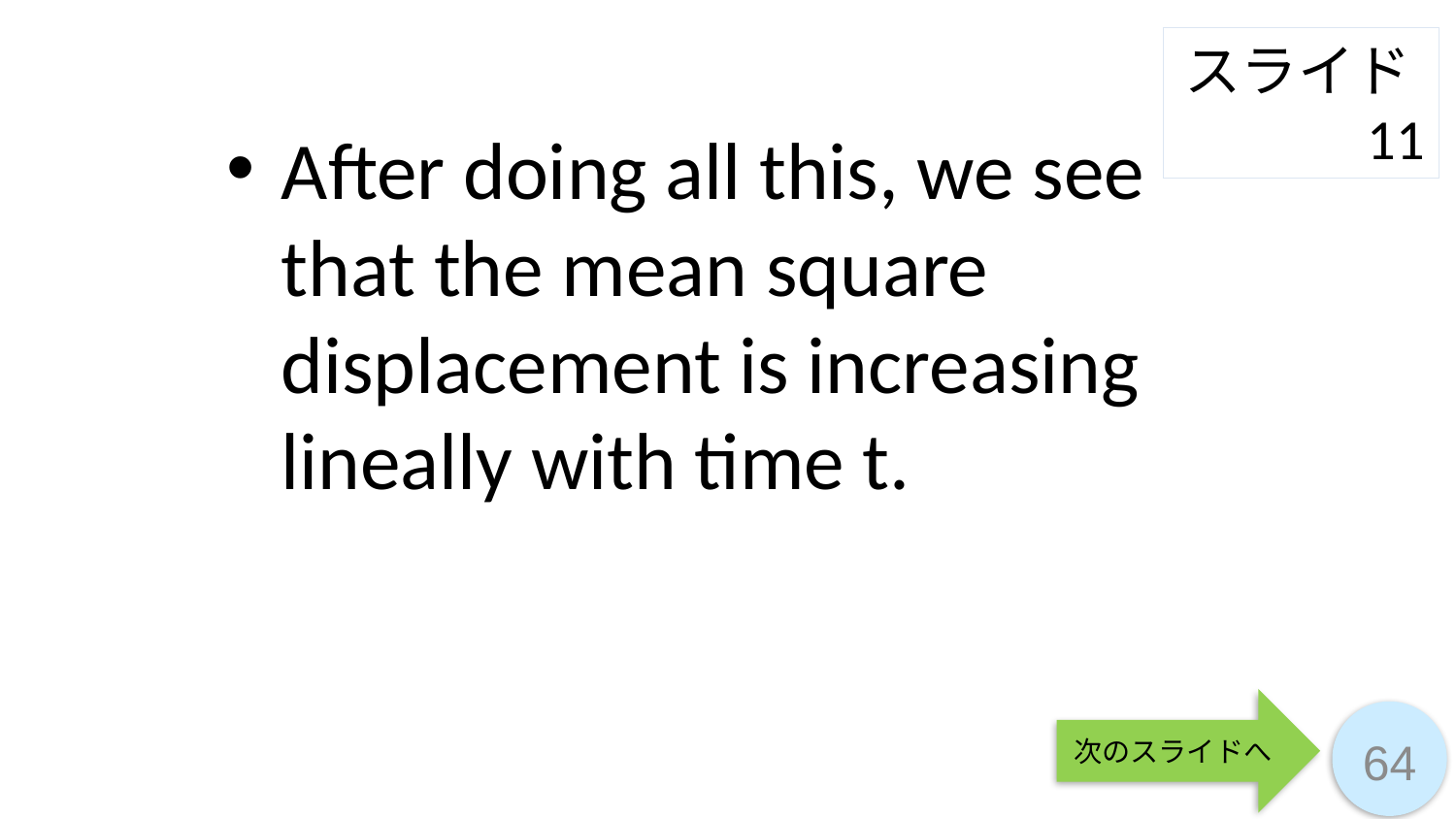

スライド11
After doing all this, we see that the mean square displacement is increasing lineally with time t.
次のスライドへ
64